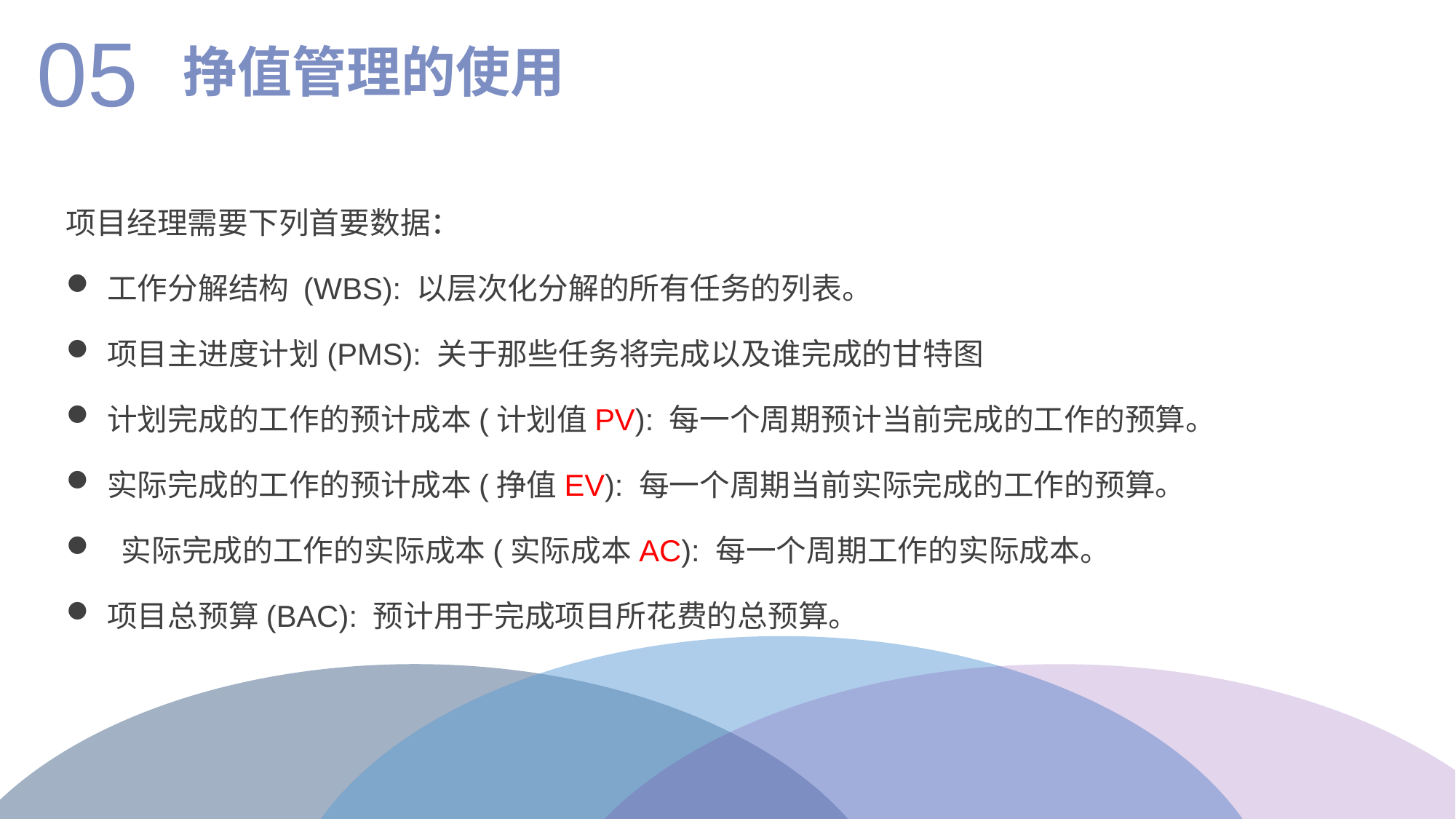

05
挣值管理的使用
项目经理需要下列首要数据：
工作分解结构 (WBS): 以层次化分解的所有任务的列表。
项目主进度计划(PMS): 关于那些任务将完成以及谁完成的甘特图
计划完成的工作的预计成本(计划值PV): 每一个周期预计当前完成的工作的预算。
实际完成的工作的预计成本(挣值EV): 每一个周期当前实际完成的工作的预算。
 实际完成的工作的实际成本(实际成本AC): 每一个周期工作的实际成本。
项目总预算(BAC): 预计用于完成项目所花费的总预算。